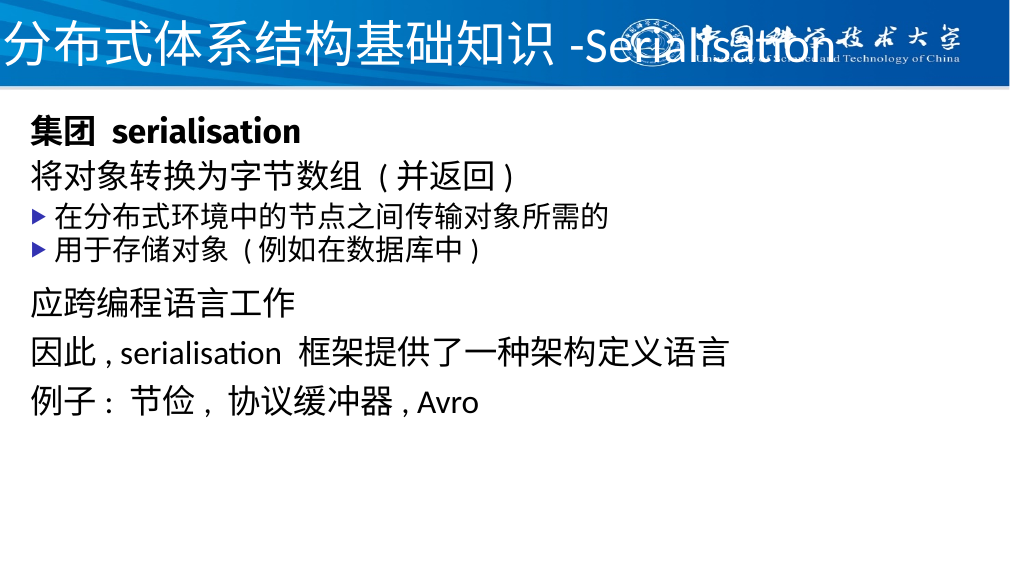

# 分布式体系结构基础知识-Serialisation
集团 serialisation
将对象转换为字节数组 (并返回)
▶在分布式环境中的节点之间传输对象所需的
▶用于存储对象 (例如在数据库中)
应跨编程语言工作
因此, serialisation 框架提供了一种架构定义语言
例子: 节俭, 协议缓冲器, Avro